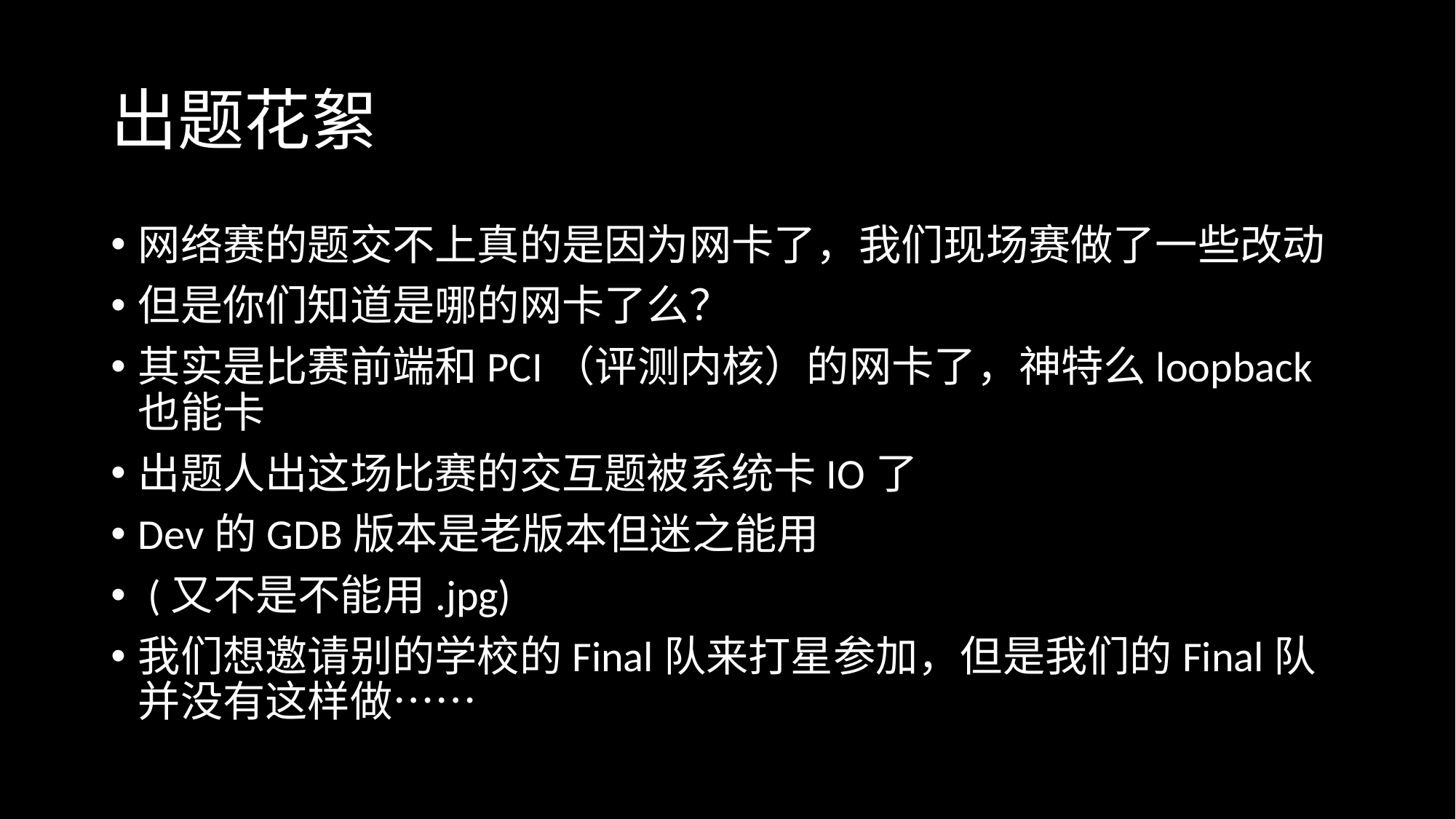

# 出题花絮
网络赛的题交不上真的是因为网卡了，我们现场赛做了一些改动
但是你们知道是哪的网卡了么？
其实是比赛前端和PCI（评测内核）的网卡了，神特么loopback也能卡
出题人出这场比赛的交互题被系统卡IO了
Dev的GDB版本是老版本但迷之能用
 (又不是不能用.jpg)
我们想邀请别的学校的Final队来打星参加，但是我们的Final队并没有这样做……